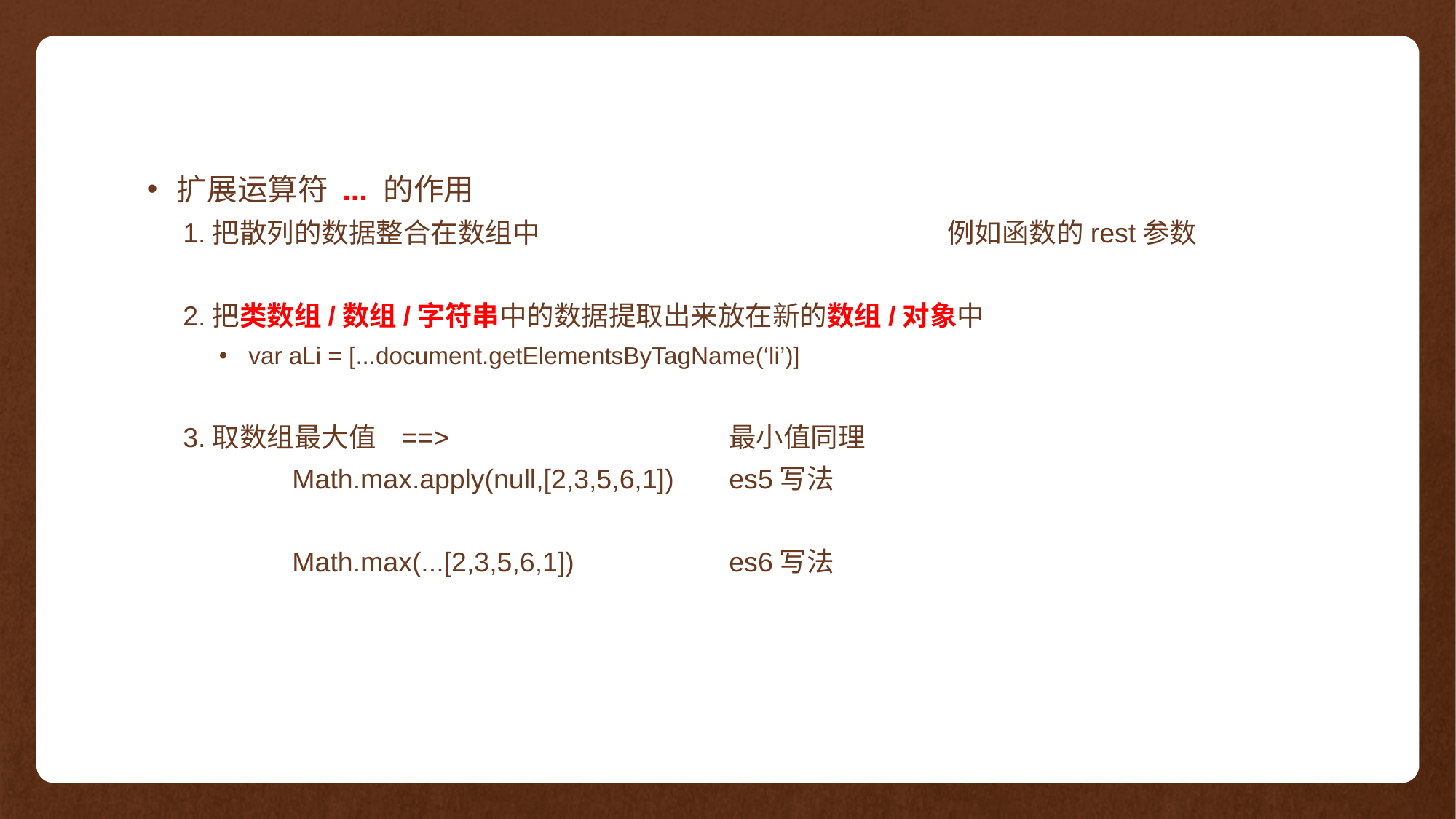

扩展运算符 ... 的作用
1.把散列的数据整合在数组中				例如函数的rest参数

2.把类数组/数组/字符串中的数据提取出来放在新的数组/对象中
var aLi = [...document.getElementsByTagName(‘li’)]

3.取数组最大值	==>  			最小值同理
	Math.max.apply(null,[2,3,5,6,1])	es5写法

	Math.max(...[2,3,5,6,1])		es6写法